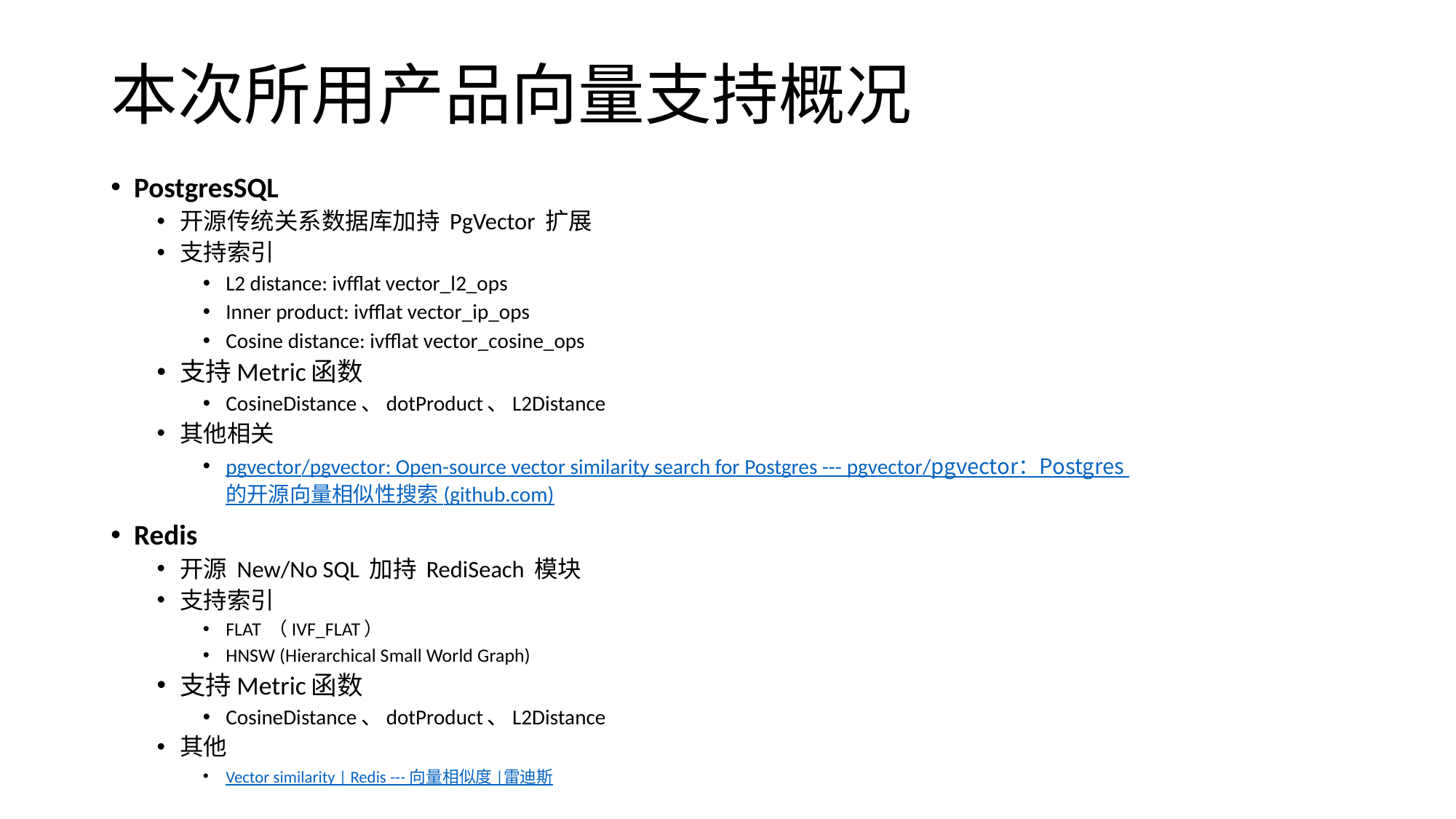

# 本次所用产品向量支持概况
PostgresSQL
开源传统关系数据库加持 PgVector 扩展
支持索引
L2 distance: ivfflat vector_l2_ops
Inner product: ivfflat vector_ip_ops
Cosine distance: ivfflat vector_cosine_ops
支持Metric函数
CosineDistance、dotProduct、L2Distance
其他相关
pgvector/pgvector: Open-source vector similarity search for Postgres --- pgvector/pgvector：Postgres 的开源向量相似性搜索 (github.com)
Redis
开源 New/No SQL 加持 RediSeach 模块
支持索引
FLAT （IVF_FLAT）
HNSW (Hierarchical Small World Graph)
支持Metric函数
CosineDistance、dotProduct、L2Distance
其他
Vector similarity | Redis --- 向量相似度 |雷迪斯